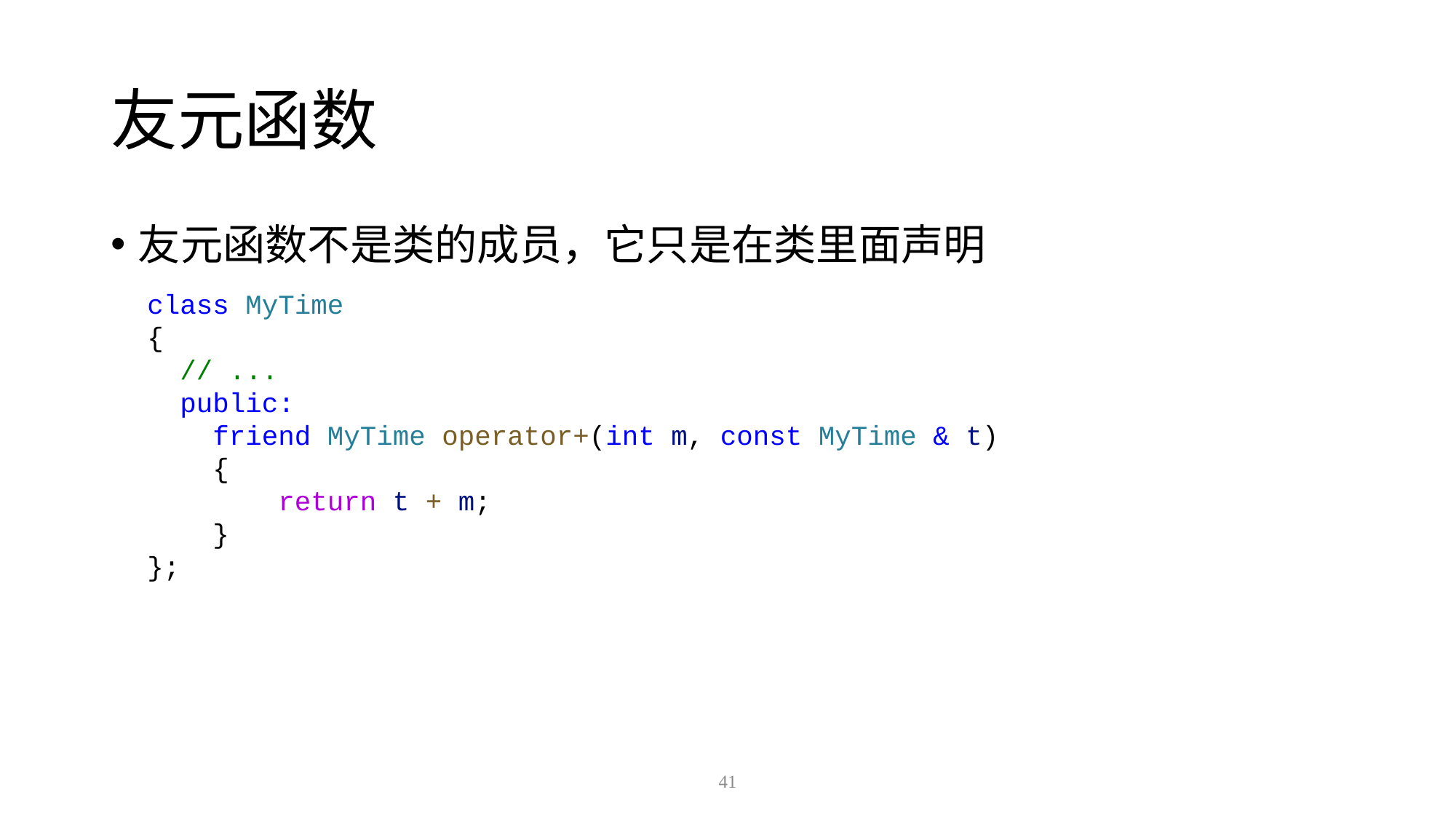

# 友元函数
友元函数不是类的成员，它只是在类里面声明
class MyTime
{
  // ...
  public:
    friend MyTime operator+(int m, const MyTime & t)
    {
        return t + m;
    }
};
41